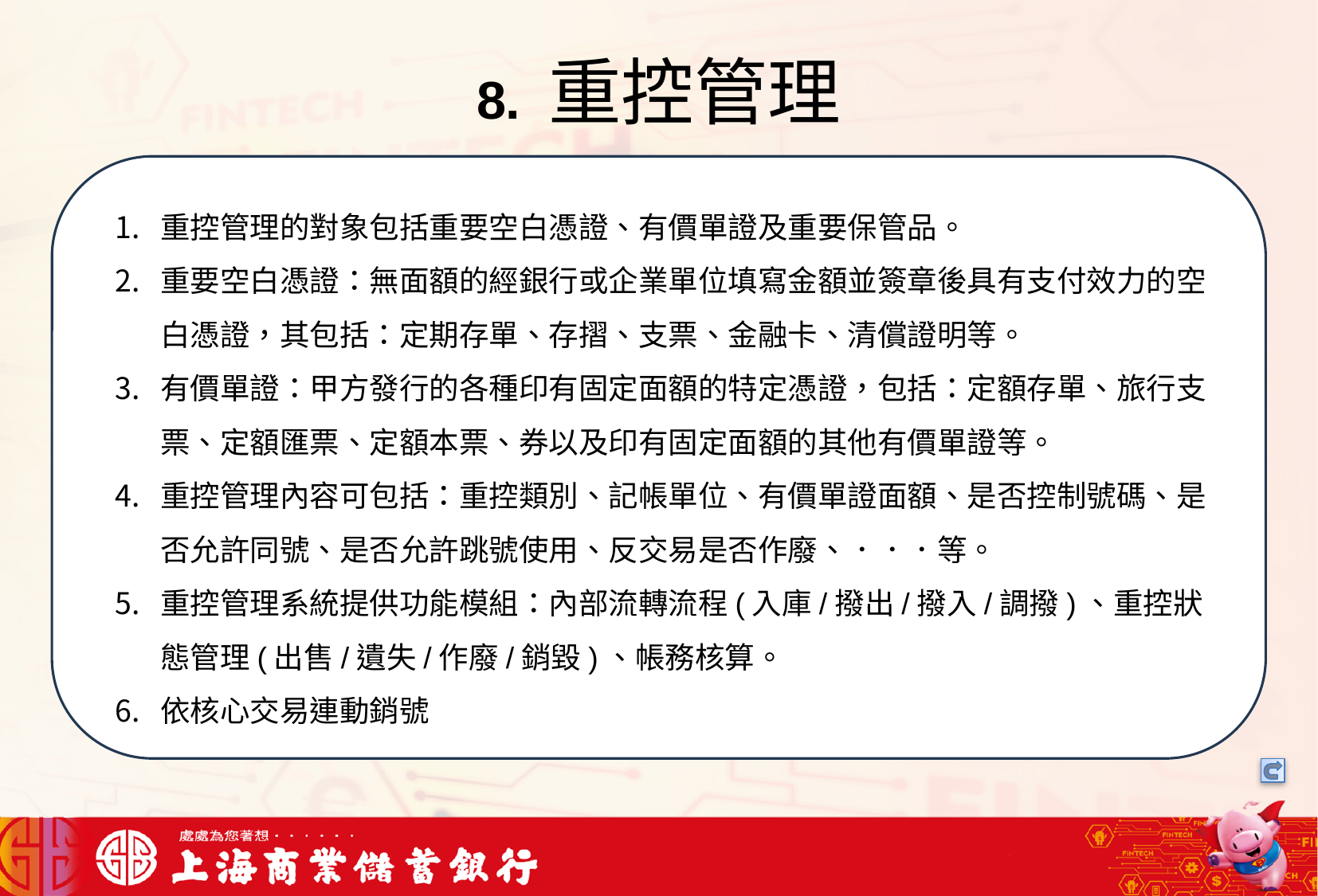

# 8. 重控管理
我們可以將信用卡相關資料存在一個檔案中，將這些檔案中的文字進行詞向量的轉換，把文字轉成數字向量存在向量資料庫中，透過檢索器在向量資料庫搜尋與用戶問題最接近的資訊，透過生成器，生成最合適的答案回覆用戶
重控管理的對象包括重要空白憑證、有價單證及重要保管品。
重要空白憑證：無面額的經銀行或企業單位填寫金額並簽章後具有支付效力的空白憑證，其包括：定期存單、存摺、支票、金融卡、清償證明等。
有價單證：甲方發行的各種印有固定面額的特定憑證，包括：定額存單、旅行支票、定額匯票、定額本票、券以及印有固定面額的其他有價單證等。
重控管理內容可包括：重控類別、記帳單位、有價單證面額、是否控制號碼、是否允許同號、是否允許跳號使用、反交易是否作廢、．．．等。
重控管理系統提供功能模組：內部流轉流程(入庫/撥出/撥入/調撥)、重控狀態管理(出售/遺失/作廢/銷毀)、帳務核算。
依核心交易連動銷號